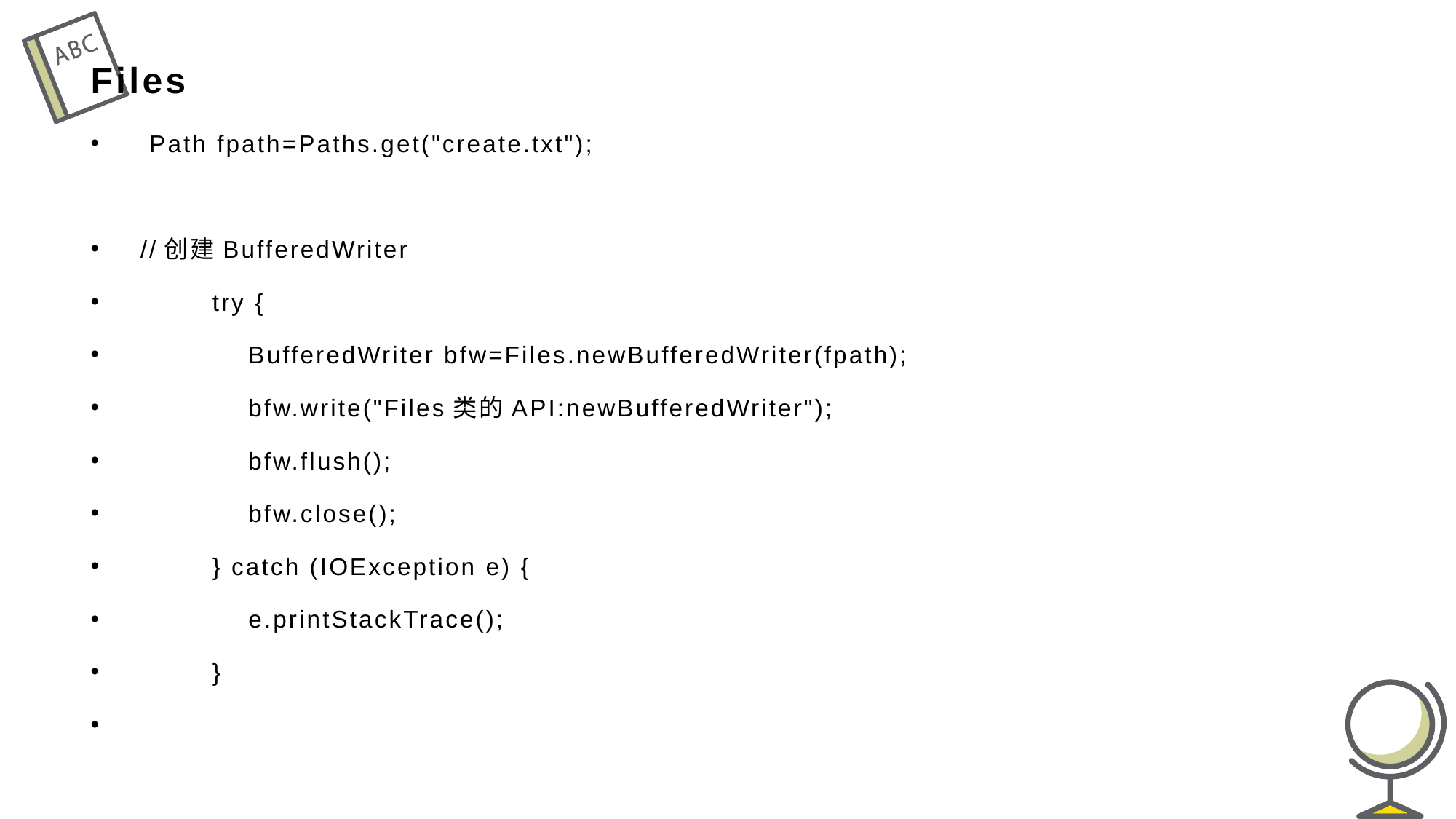

# Files
 Path fpath=Paths.get("create.txt");

//创建BufferedWriter
        try {
            BufferedWriter bfw=Files.newBufferedWriter(fpath);
            bfw.write("Files类的API:newBufferedWriter");
            bfw.flush();
            bfw.close();
        } catch (IOException e) {
            e.printStackTrace();
        }